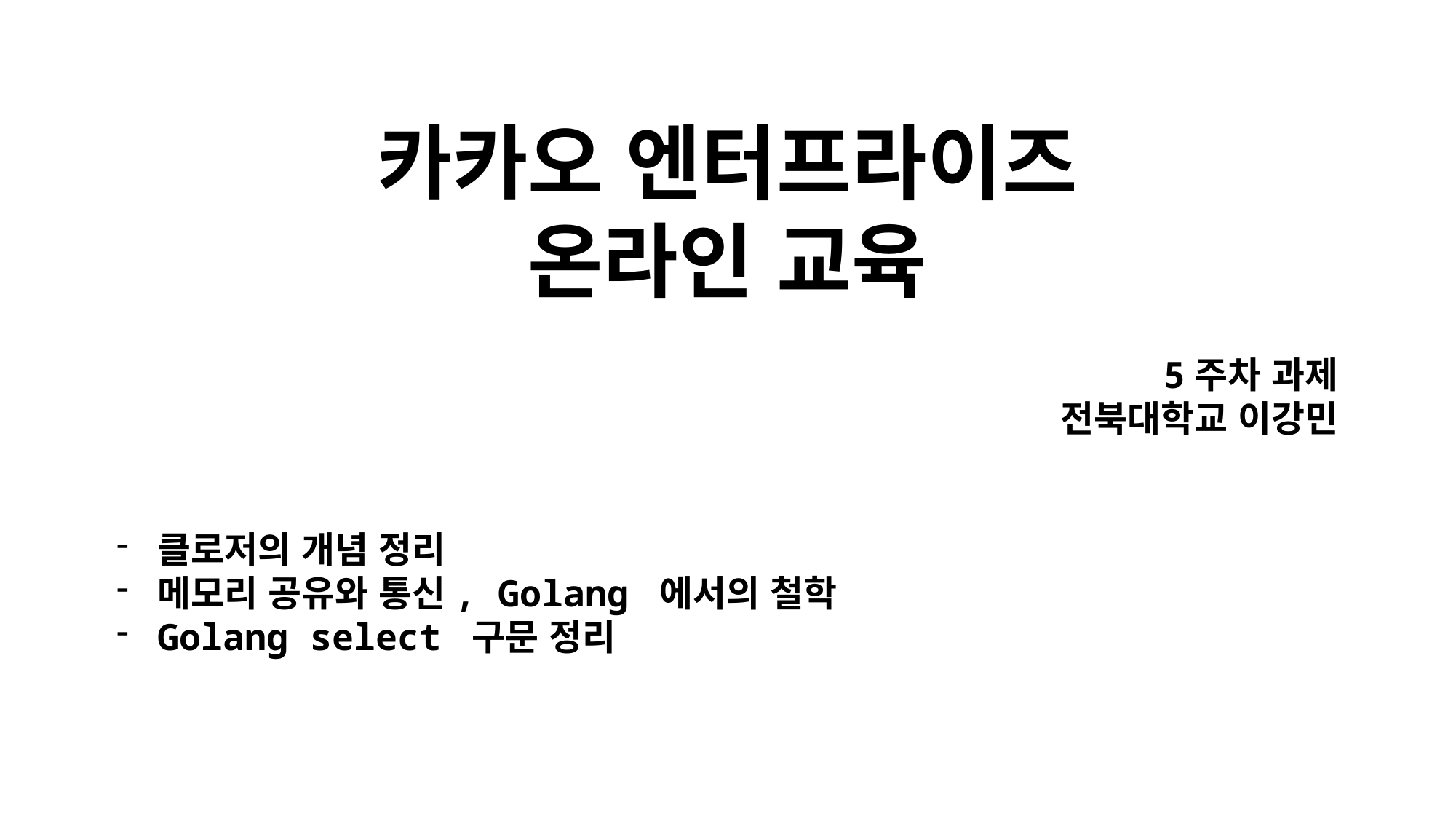

카카오 엔터프라이즈
온라인 교육

5주차 과제
전북대학교 이강민

클로저의 개념 정리
메모리 공유와 통신, Golang 에서의 철학
Golang select 구문 정리